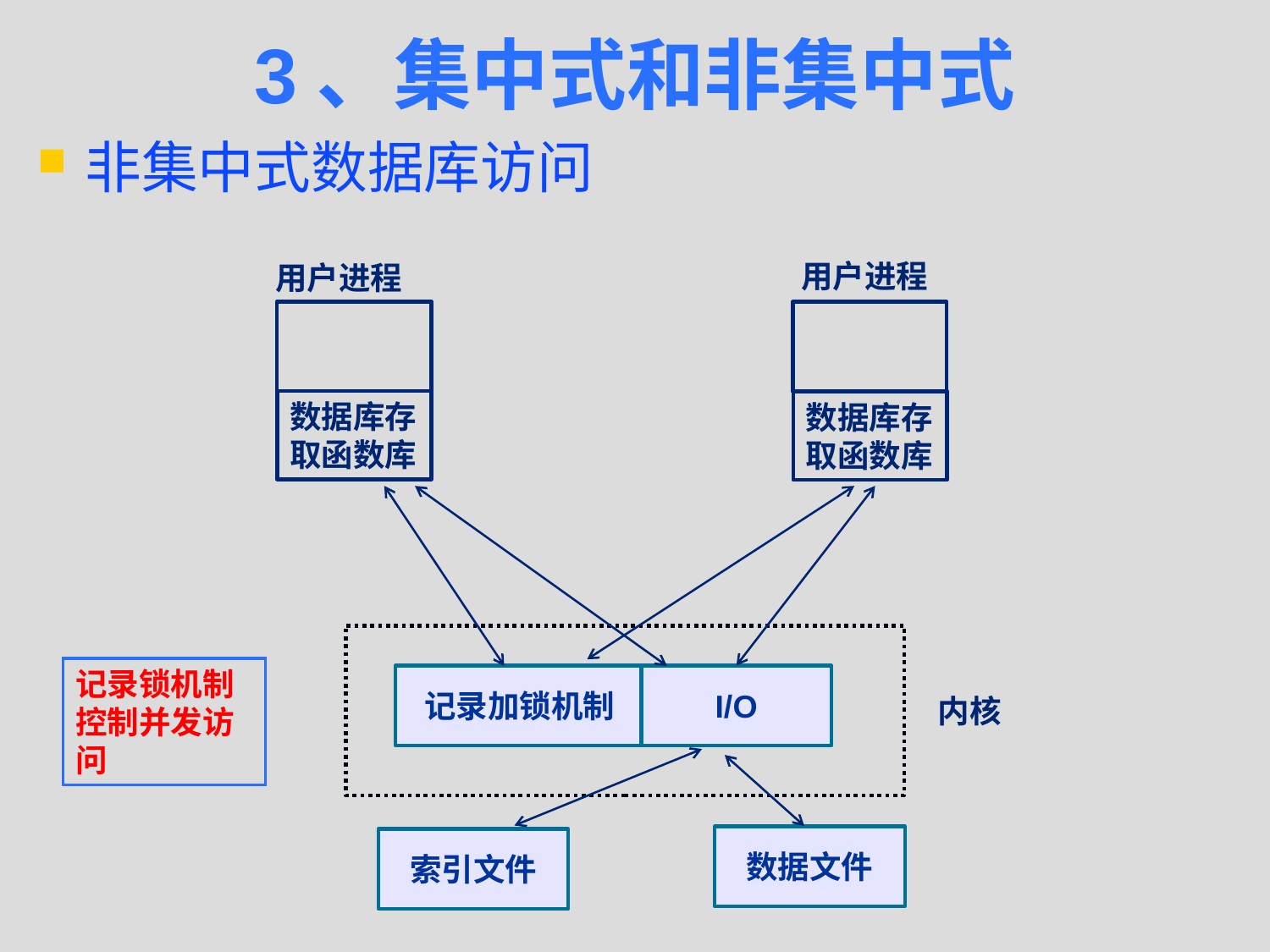

# 3、集中式和非集中式
非集中式数据库访问

用户进程
用户进程

数据库存取函数库
数据库存取函数库

记录锁机制
控制并发访问
记录加锁机制
I/O
内核
数据文件
索引文件